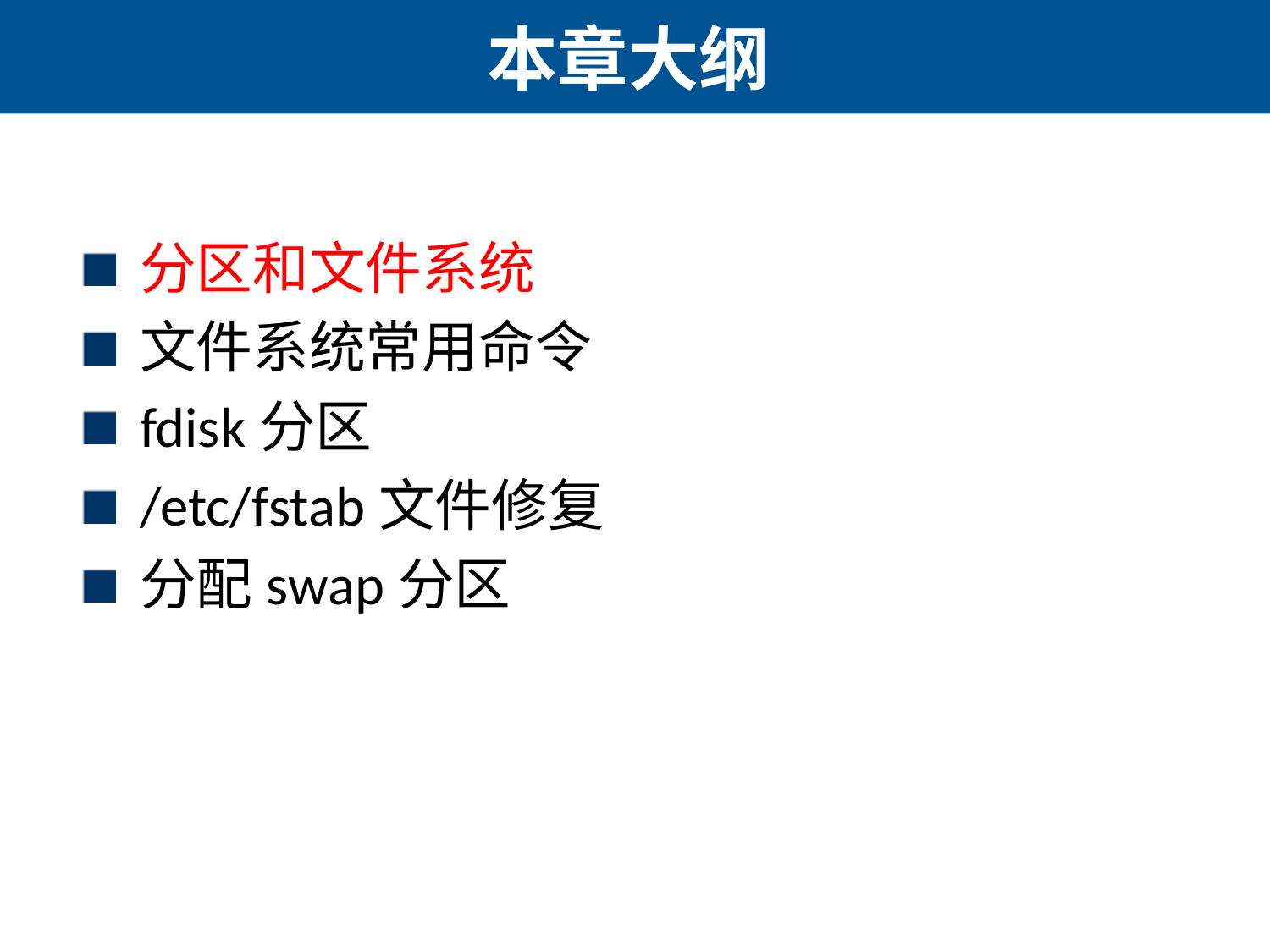

# 本章大纲
分区和文件系统
文件系统常用命令
fdisk分区
/etc/fstab文件修复
分配swap分区